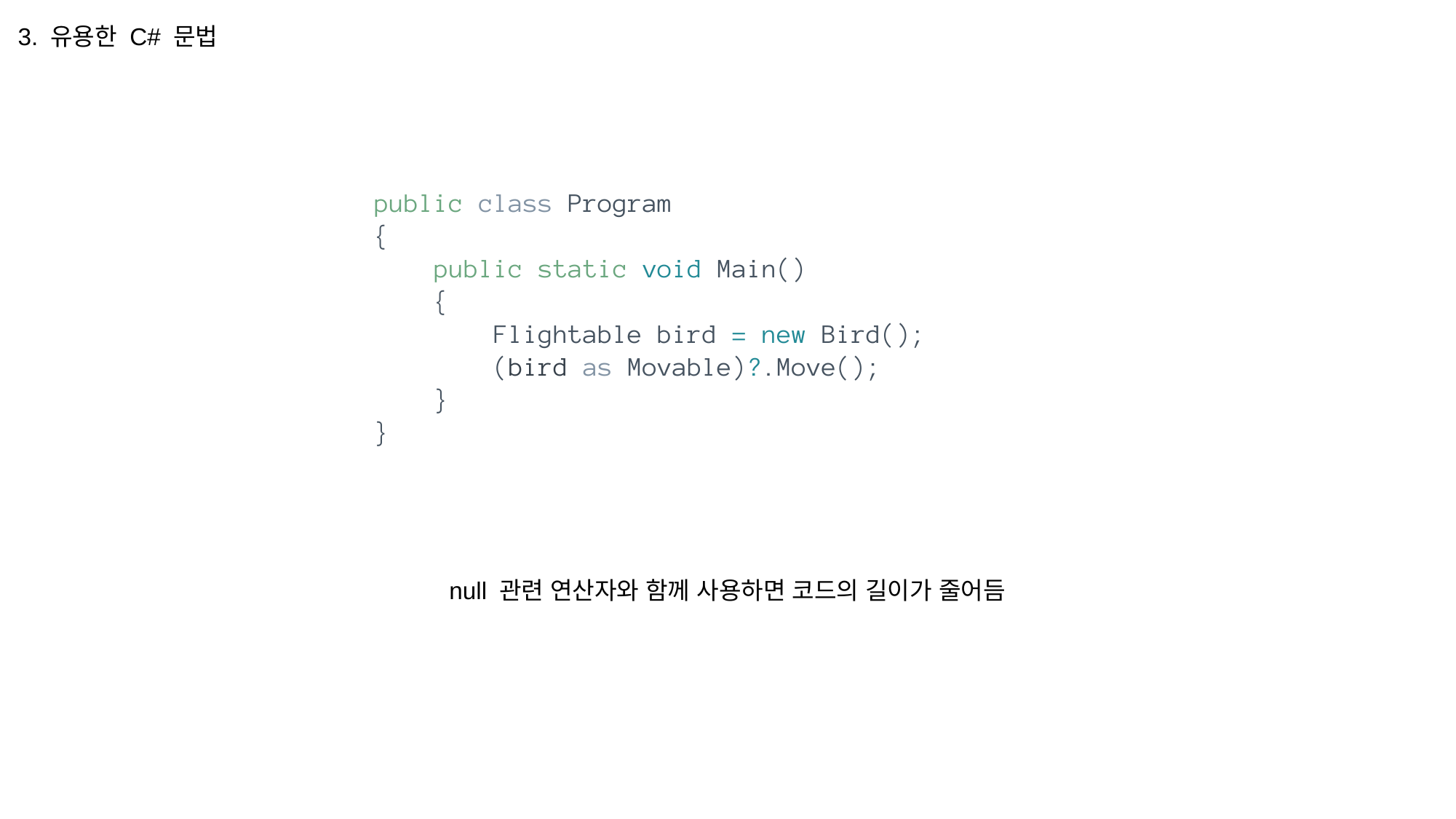

3. 유용한 C# 문법
public class Program
{
    public static void Main()
    {
        Flightable bird = new Bird();
        (bird as Movable)?.Move();
    }
}
null 관련 연산자와 함께 사용하면 코드의 길이가 줄어듬